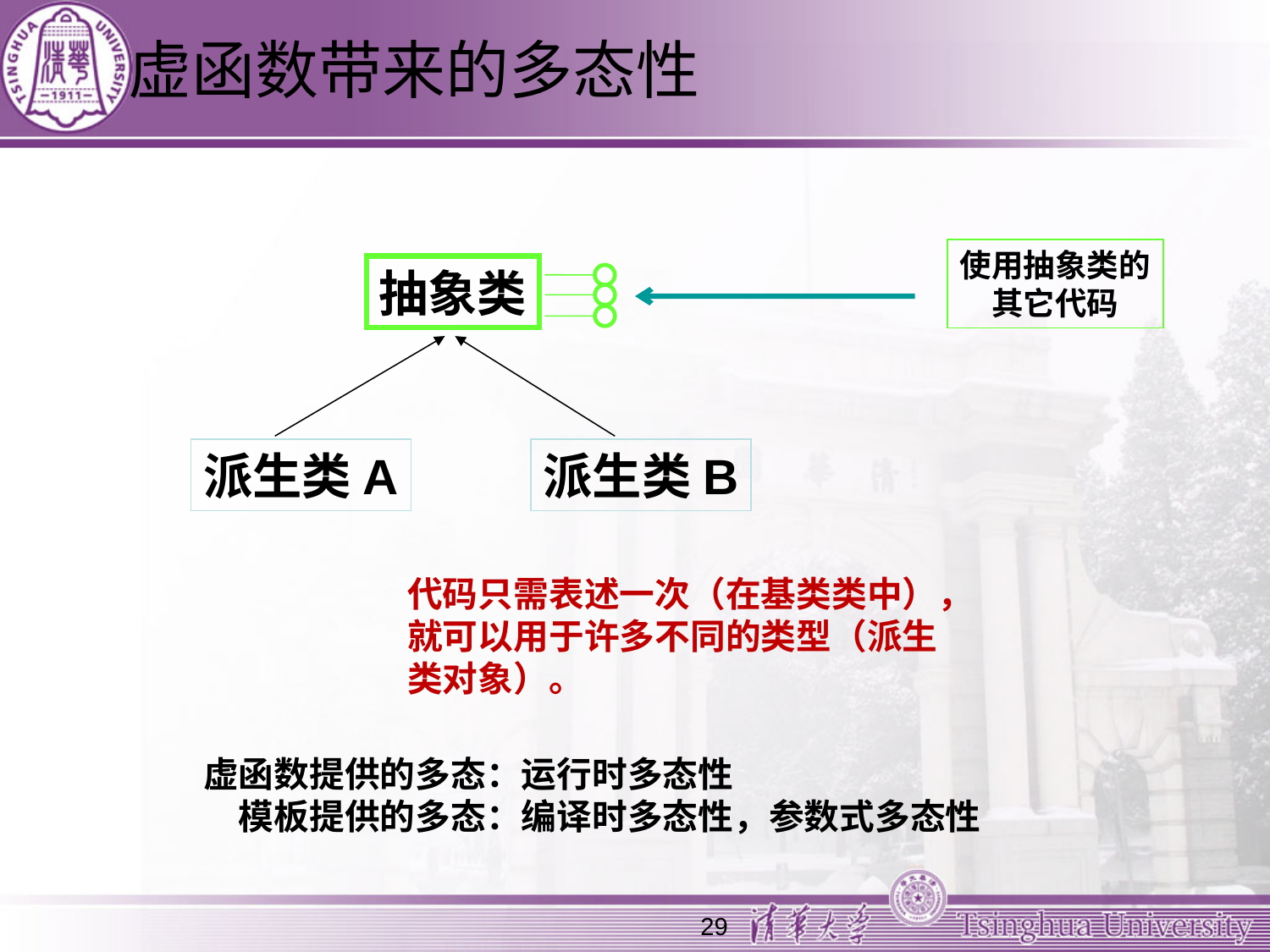

# 虚函数带来的多态性
使用抽象类的
其它代码
抽象类

派生类A
派生类B
代码只需表述一次（在基类类中），就可以用于许多不同的类型（派生类对象）。
虚函数提供的多态：运行时多态性
　模板提供的多态：编译时多态性，参数式多态性
29